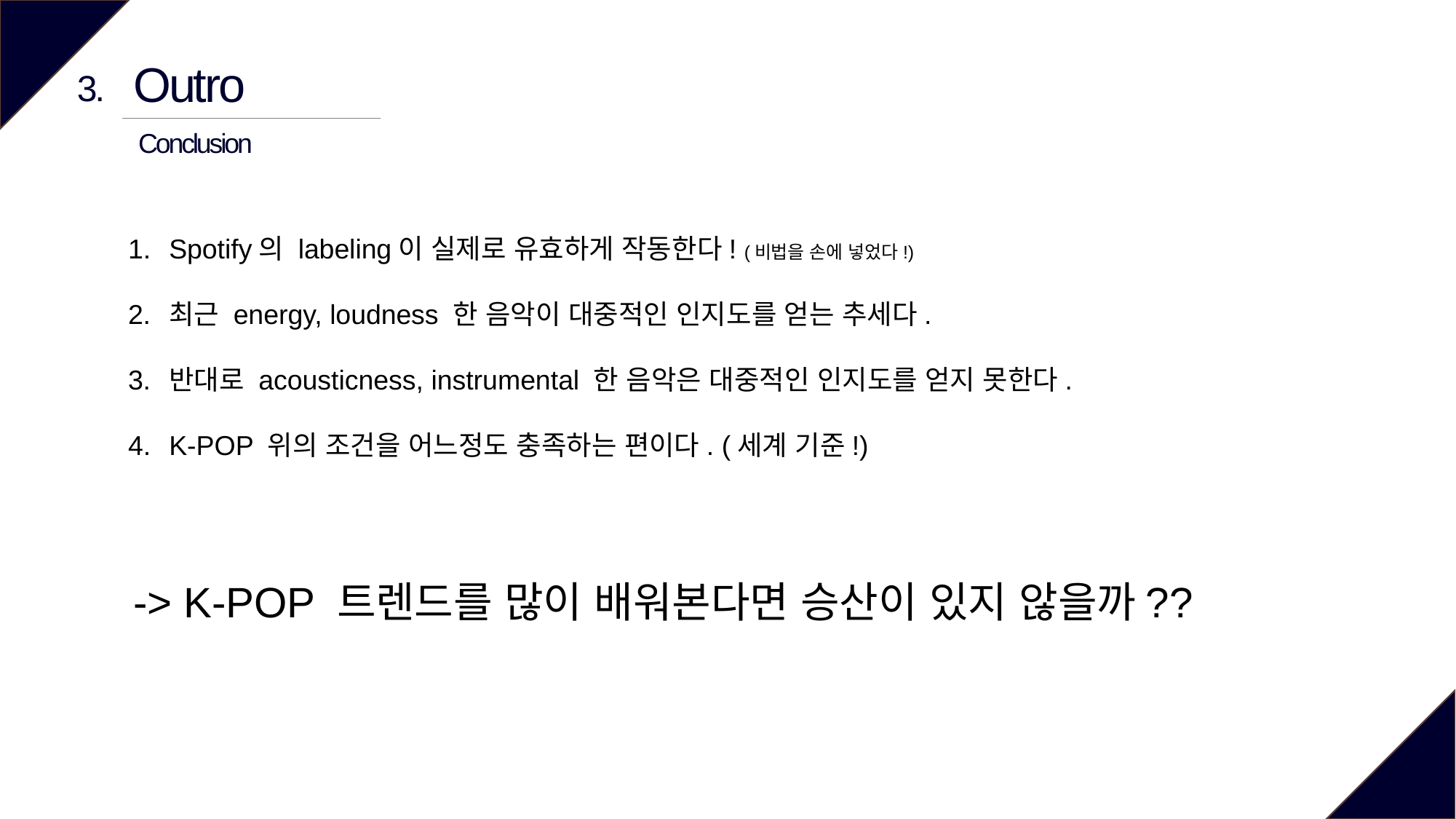

Outro
3.
Conclusion
Spotify의 labeling이 실제로 유효하게 작동한다! (비법을 손에 넣었다!)
최근 energy, loudness 한 음악이 대중적인 인지도를 얻는 추세다.
반대로 acousticness, instrumental 한 음악은 대중적인 인지도를 얻지 못한다.
K-POP 위의 조건을 어느정도 충족하는 편이다. (세계 기준!)
-> K-POP 트렌드를 많이 배워본다면 승산이 있지 않을까??